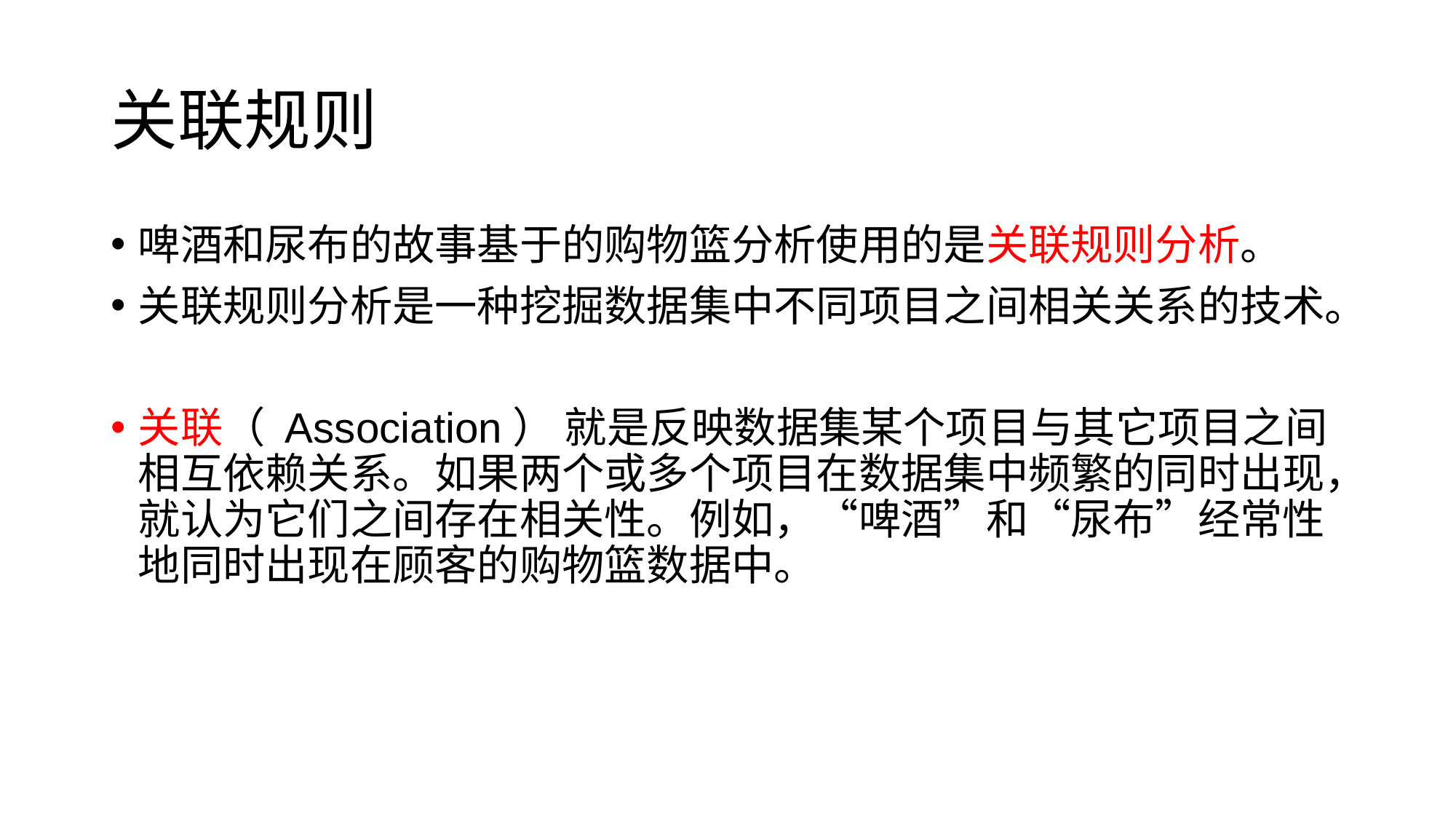

# 关联规则
啤酒和尿布的故事基于的购物篮分析使用的是关联规则分析。
关联规则分析是一种挖掘数据集中不同项目之间相关关系的技术。

关联（ Association） 就是反映数据集某个项目与其它项目之间相互依赖关系。如果两个或多个项目在数据集中频繁的同时出现，就认为它们之间存在相关性。例如，“啤酒”和“尿布”经常性地同时出现在顾客的购物篮数据中。